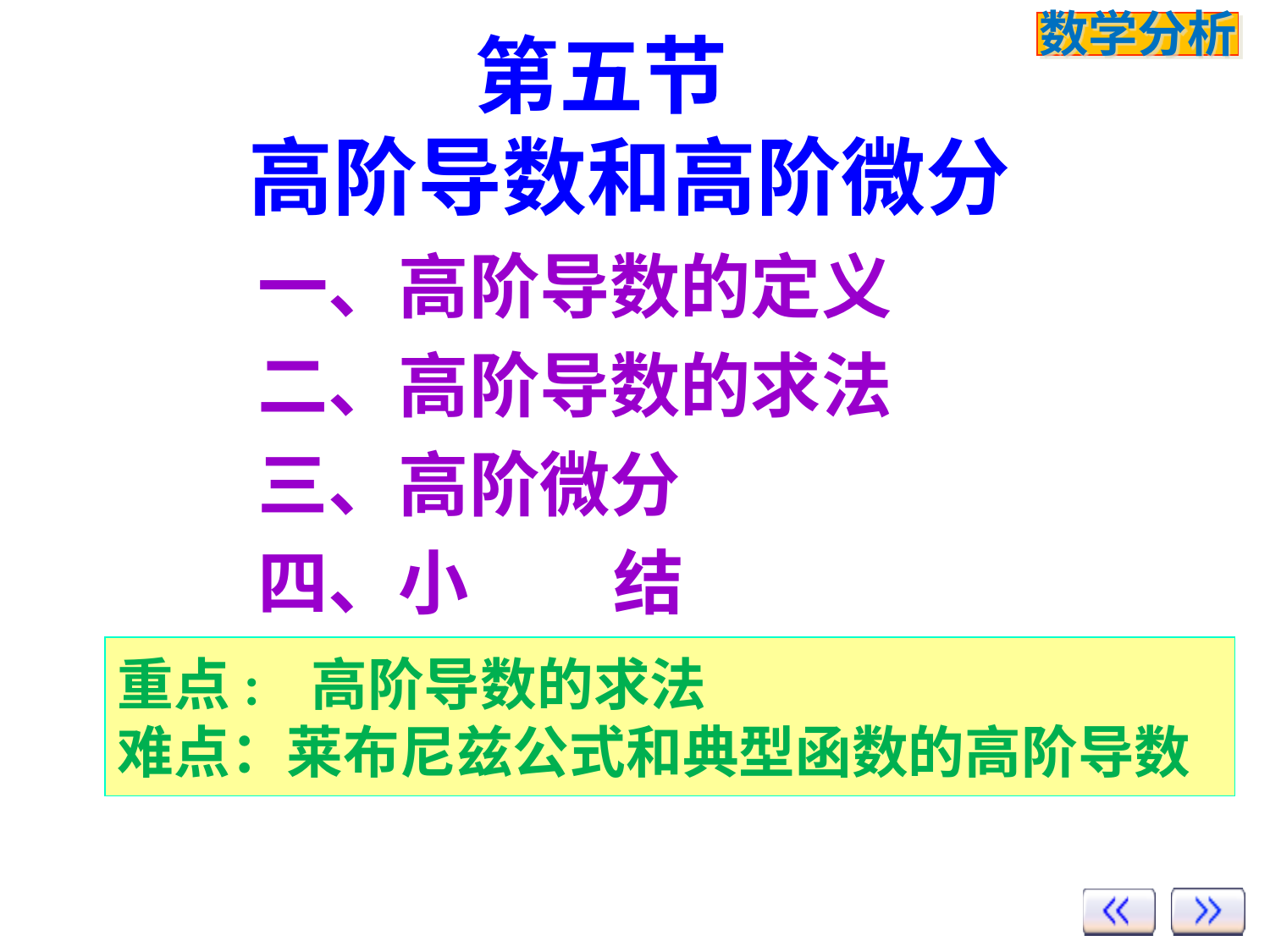

# 第五节 高阶导数和高阶微分
一、高阶导数的定义
二、高阶导数的求法
三、高阶微分
四、小         结
重点:   高阶导数的求法
难点：莱布尼兹公式和典型函数的高阶导数